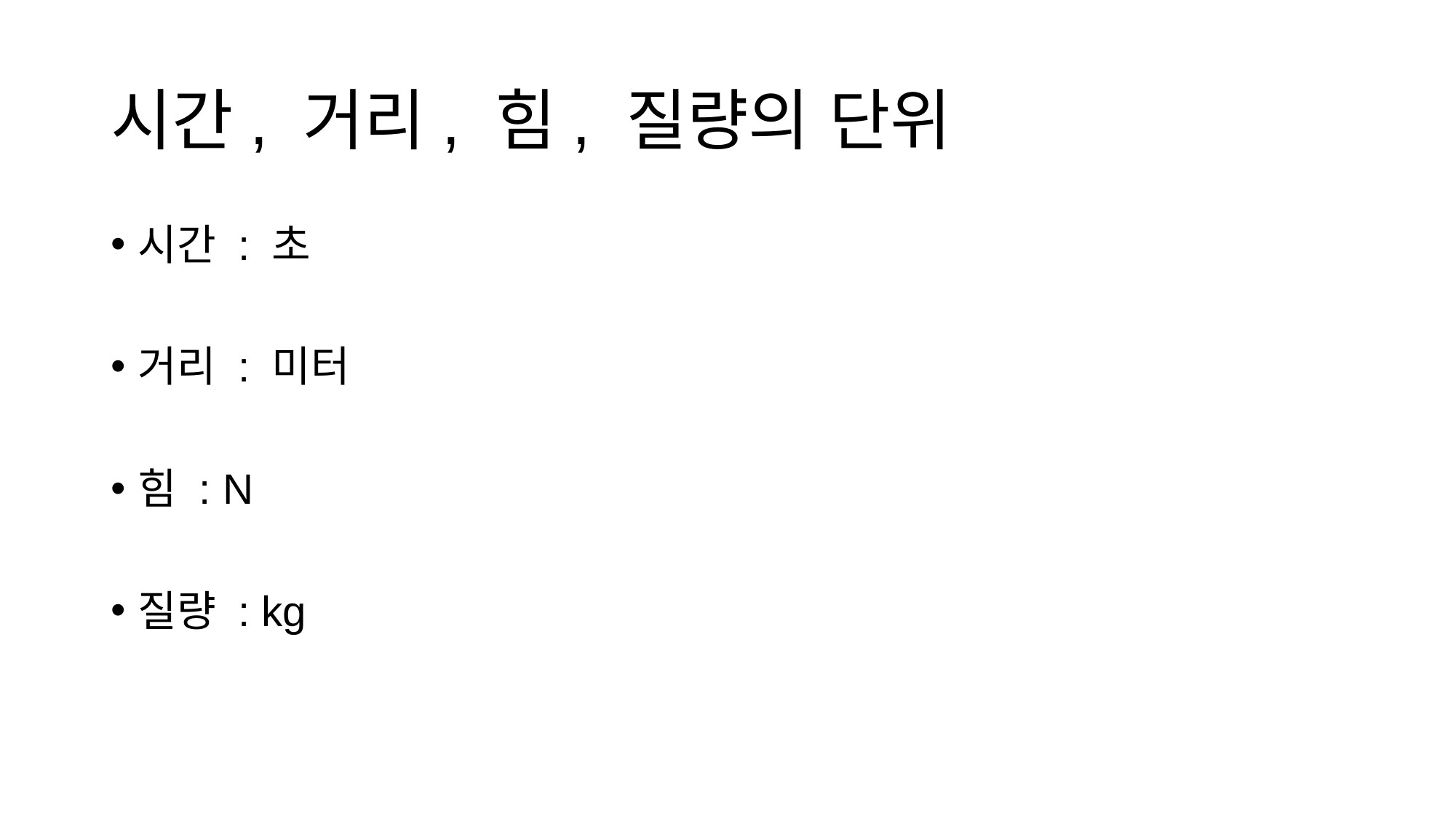

# 시간, 거리, 힘, 질량의 단위
시간 : 초

거리 : 미터

힘 : N

질량 : kg